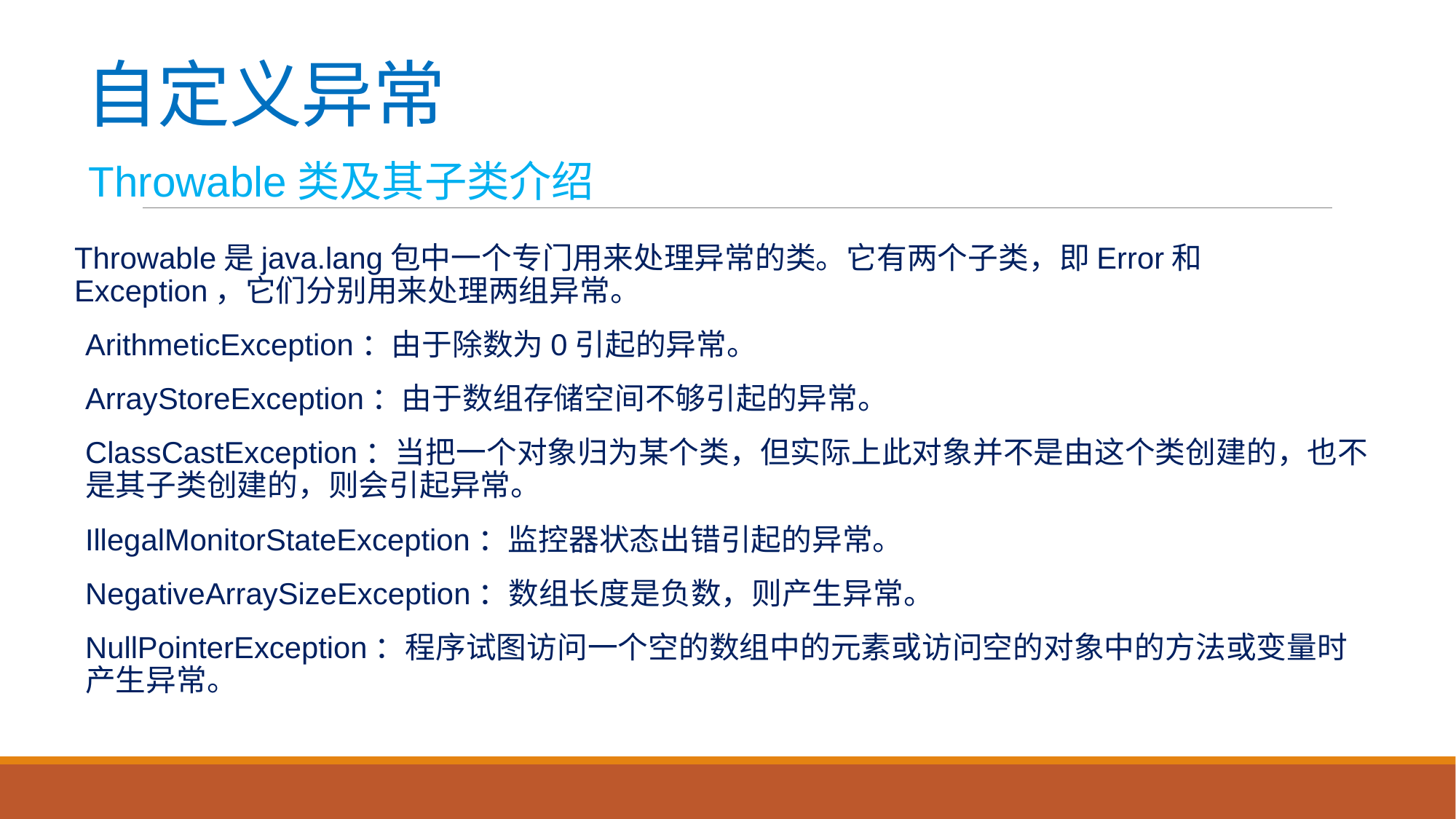

# 自定义异常
Throwable类及其子类介绍
Throwable是java.lang包中一个专门用来处理异常的类。它有两个子类，即Error和Exception，它们分别用来处理两组异常。
ArithmeticException：由于除数为0引起的异常。
ArrayStoreException：由于数组存储空间不够引起的异常。
ClassCastException：当把一个对象归为某个类，但实际上此对象并不是由这个类创建的，也不是其子类创建的，则会引起异常。
IllegalMonitorStateException：监控器状态出错引起的异常。
NegativeArraySizeException：数组长度是负数，则产生异常。
NullPointerException：程序试图访问一个空的数组中的元素或访问空的对象中的方法或变量时产生异常。